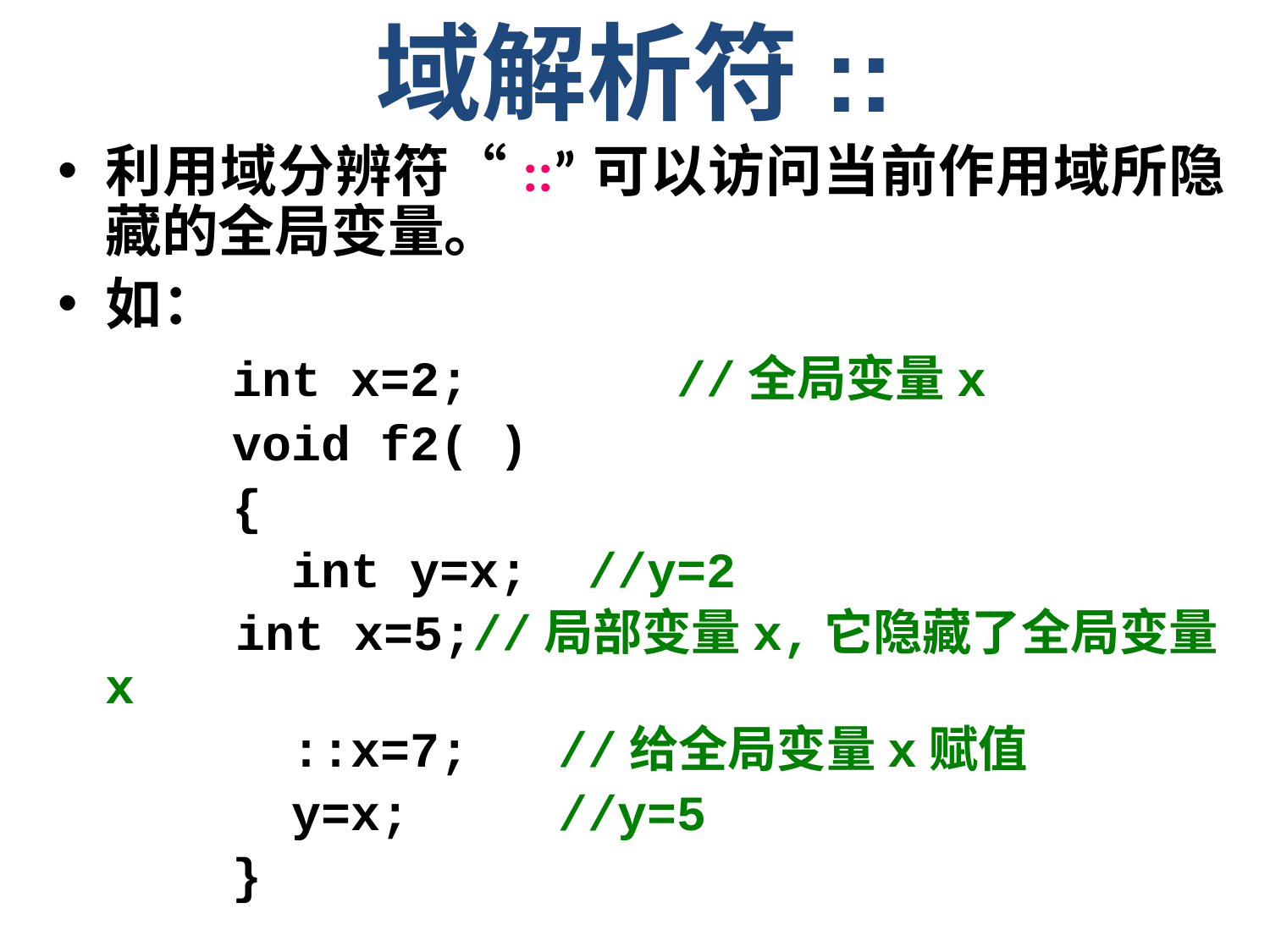

域解析符::
利用域分辨符“::”可以访问当前作用域所隐藏的全局变量。
如：
		int x=2;       //全局变量x
		void f2( )
		{
		  int y=x;  //y=2
      int x=5;//局部变量x,它隐藏了全局变量x
		  ::x=7;   //给全局变量x赋值
		  y=x;     //y=5
		}